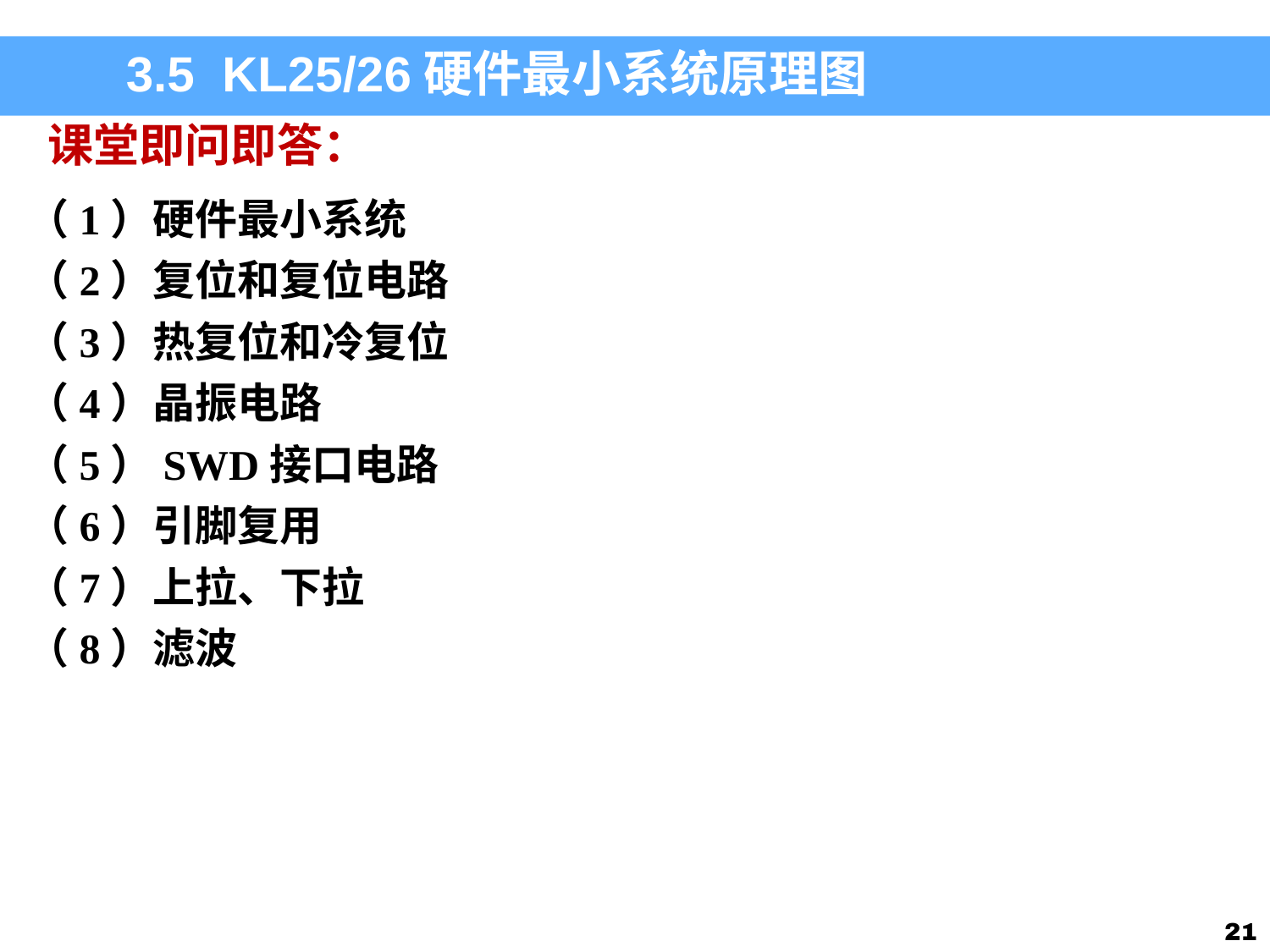

3.5  KL25/26硬件最小系统原理图
课堂即问即答：
（1）硬件最小系统
（2）复位和复位电路
（3）热复位和冷复位
（4）晶振电路
（5）SWD接口电路
（6）引脚复用
（7）上拉、下拉
（8）滤波
21